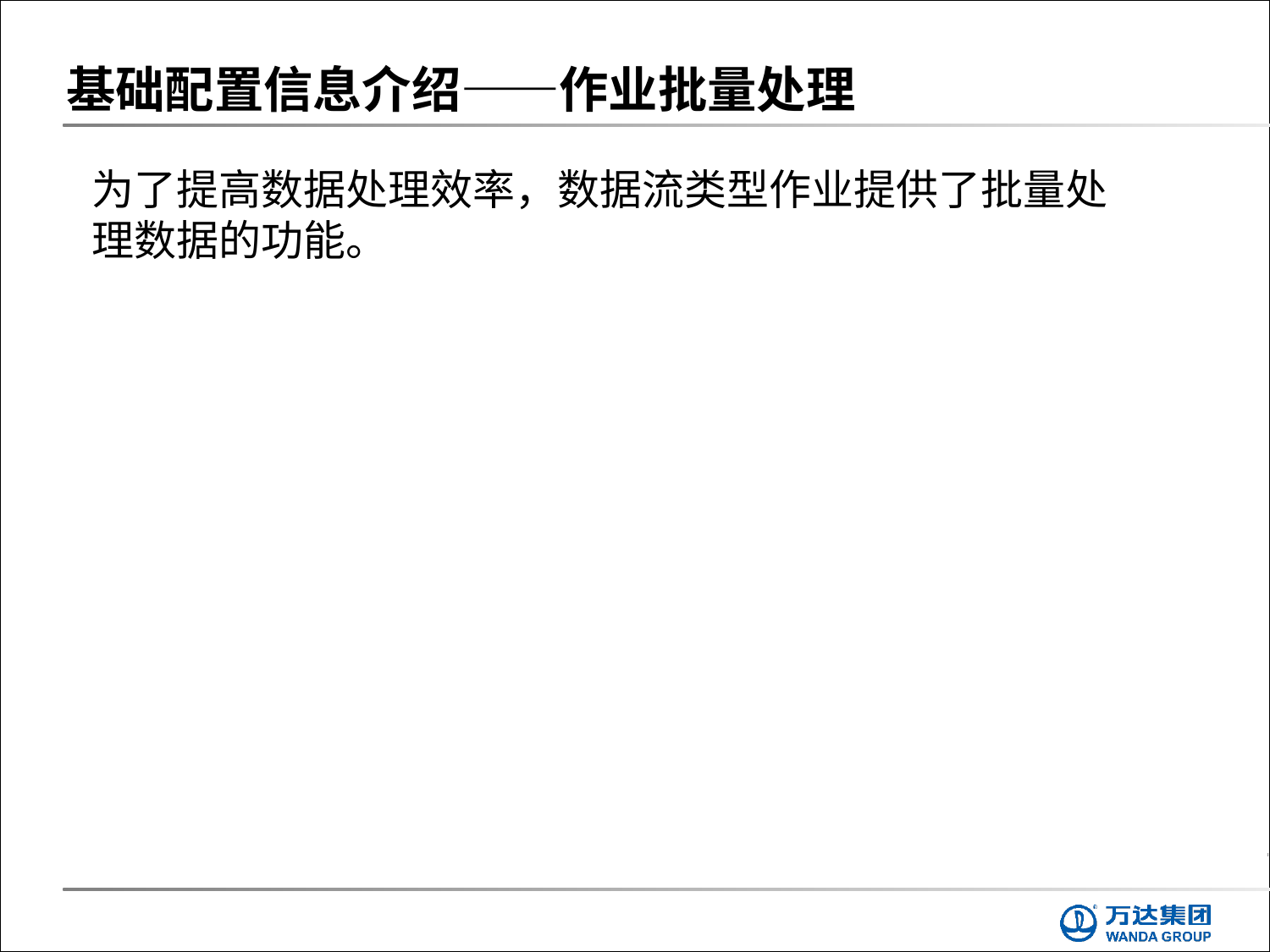

# 基础配置信息介绍——作业批量处理
为了提高数据处理效率，数据流类型作业提供了批量处理数据的功能。